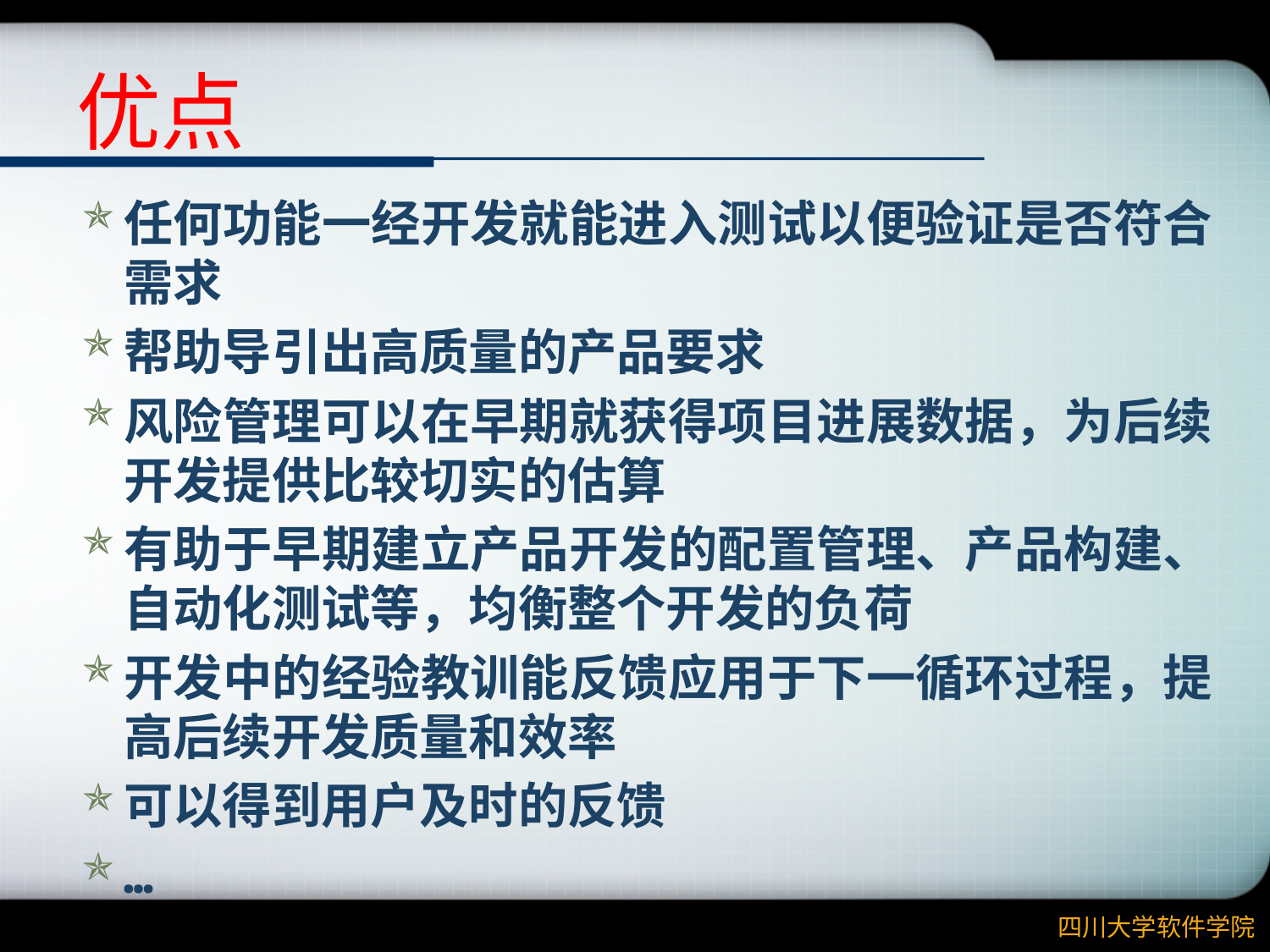

# 优点
任何功能一经开发就能进入测试以便验证是否符合需求
帮助导引出高质量的产品要求
风险管理可以在早期就获得项目进展数据，为后续开发提供比较切实的估算
有助于早期建立产品开发的配置管理、产品构建、自动化测试等，均衡整个开发的负荷
开发中的经验教训能反馈应用于下一循环过程，提高后续开发质量和效率
可以得到用户及时的反馈
…